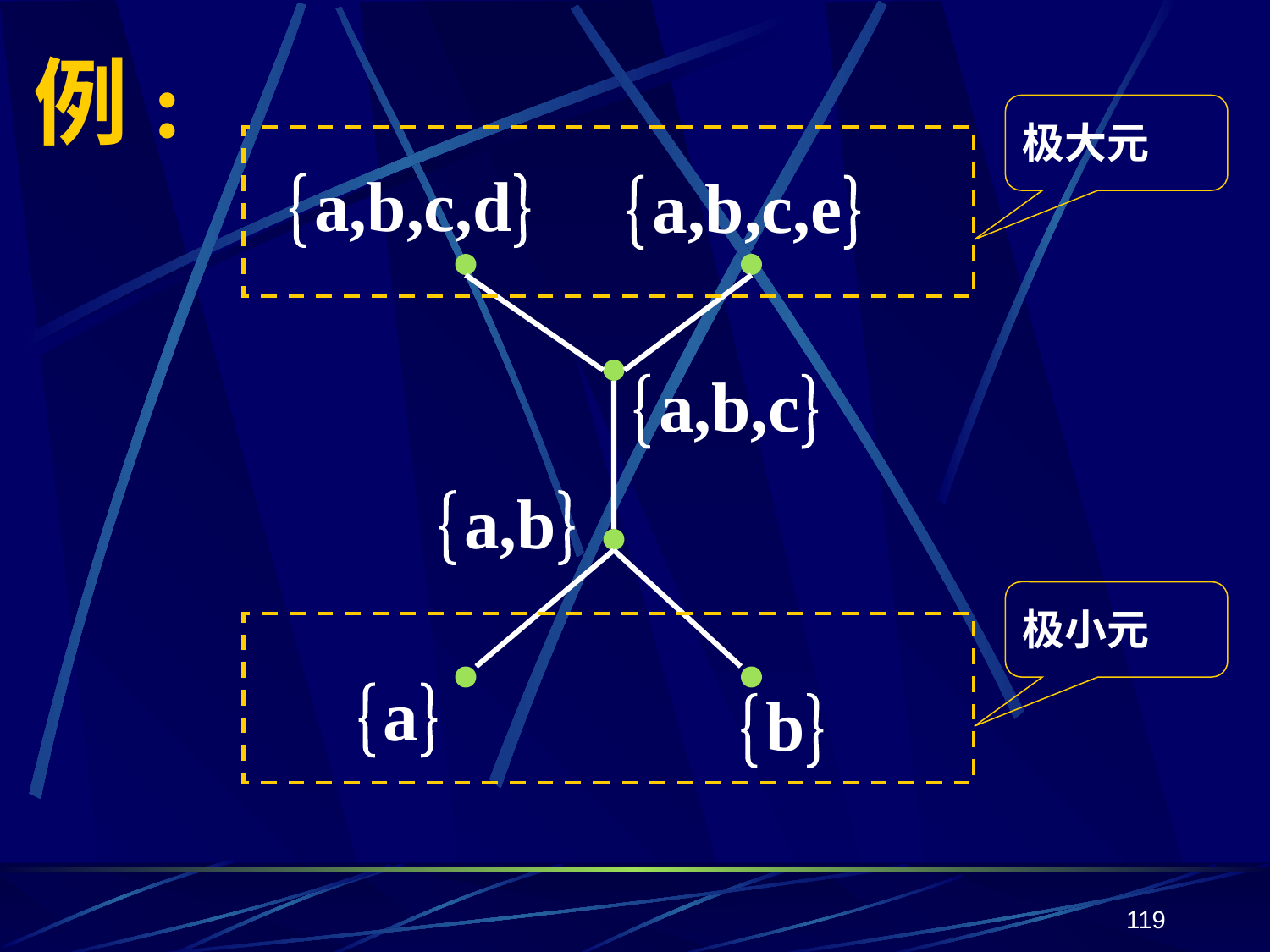

# 例:
极大元

{a,b,c,d}
{a,b,c,e}

{a,b,c}

{a,b}

{a}
{b}

极小元

119